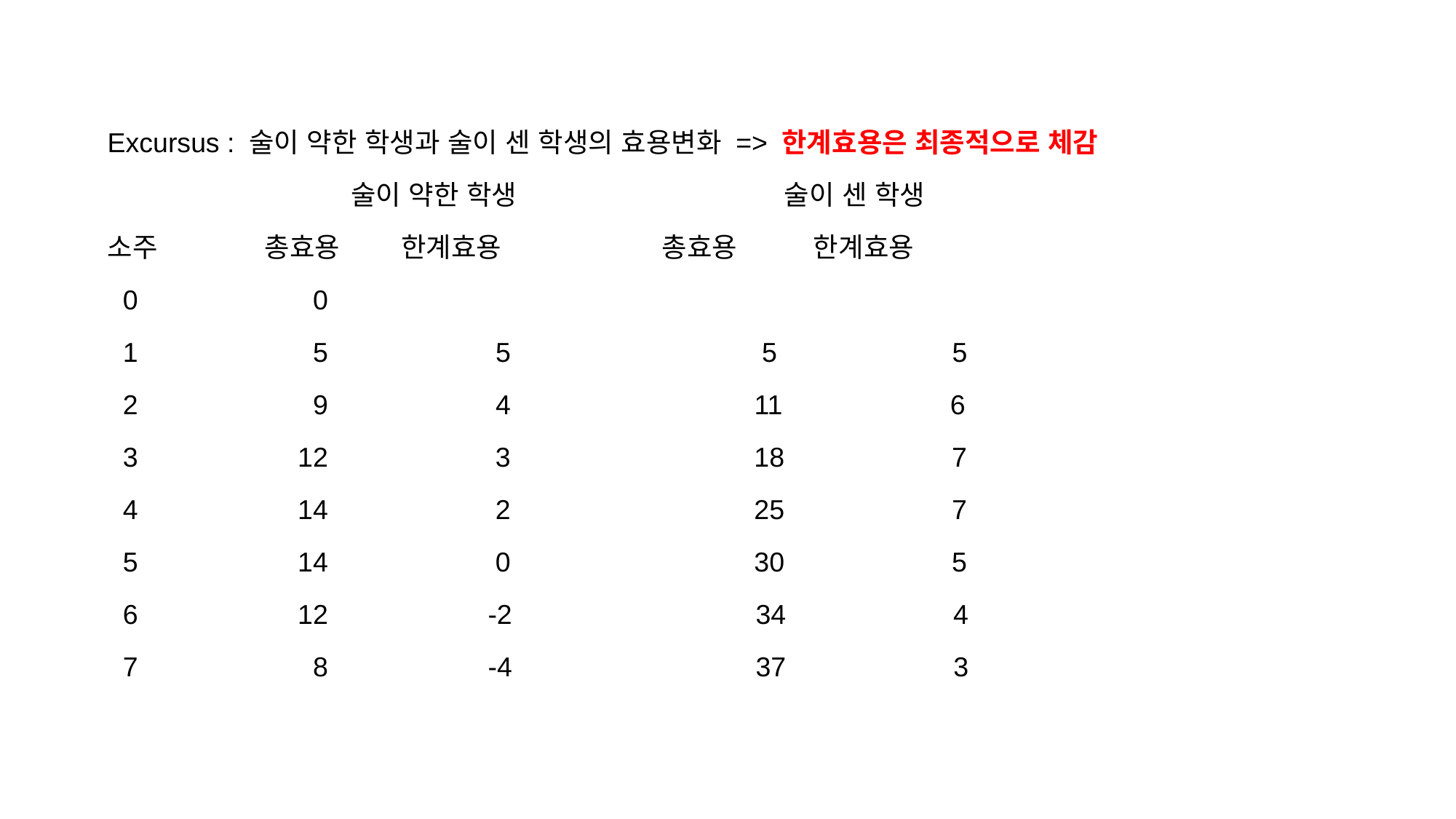

Excursus : 술이 약한 학생과 술이 센 학생의 효용변화 => 한계효용은 최종적으로 체감
                               술이 약한 학생                                   술이 센 학생
소주              총효용        한계효용                     총효용          한계효용
  0                       0
  1                       5                      5                                 5                       5
  2                       9                      4                                11                      6
  3                     12                      3                                18                      7
  4                     14                      2                                25                      7
  5                     14                      0                                30                      5
  6                     12                     -2                                34                      4
  7                       8                     -4                                37                      3